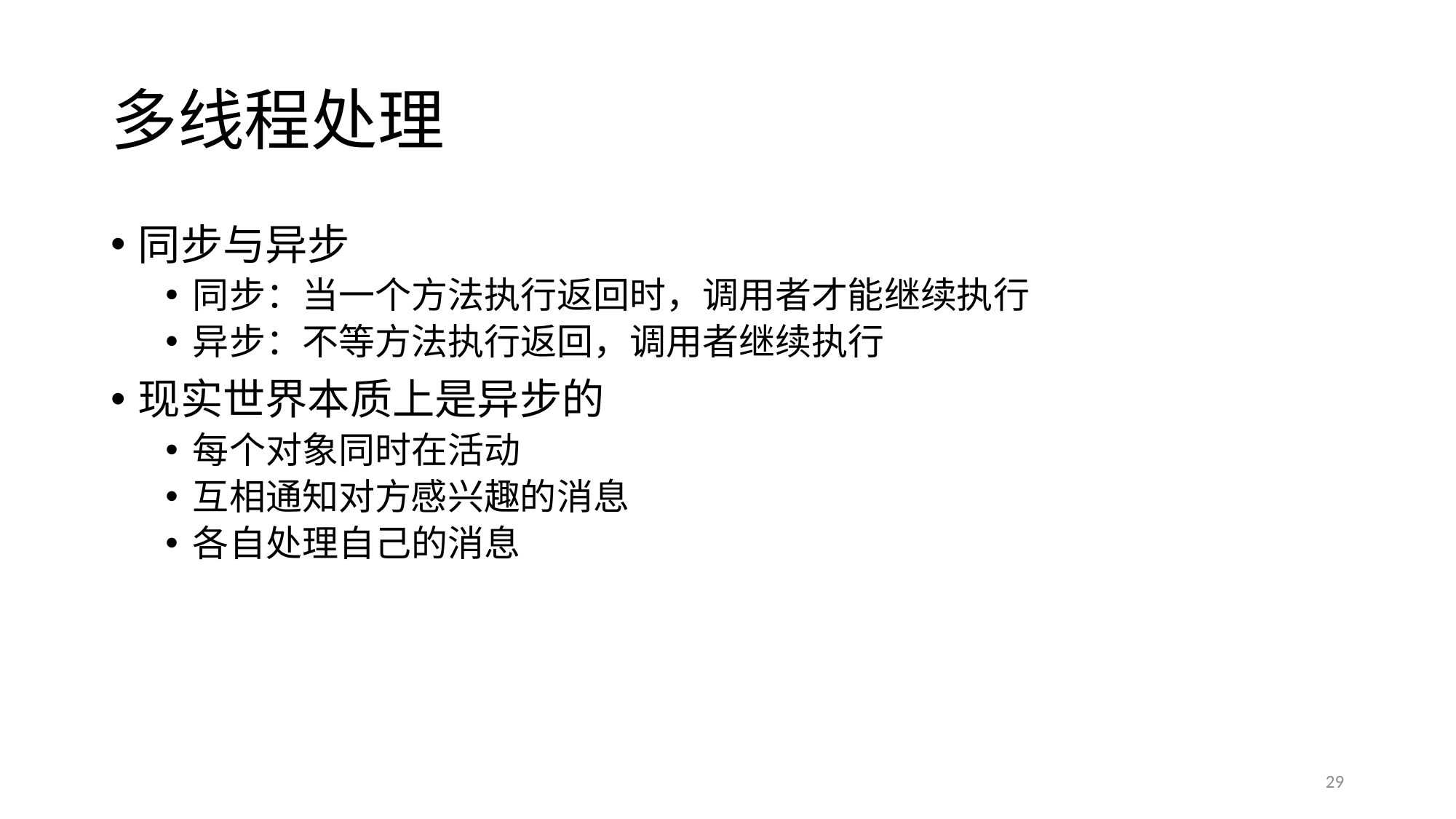

# 多线程处理
同步与异步
同步：当一个方法执行返回时，调用者才能继续执行
异步：不等方法执行返回，调用者继续执行
现实世界本质上是异步的
每个对象同时在活动
互相通知对方感兴趣的消息
各自处理自己的消息
29